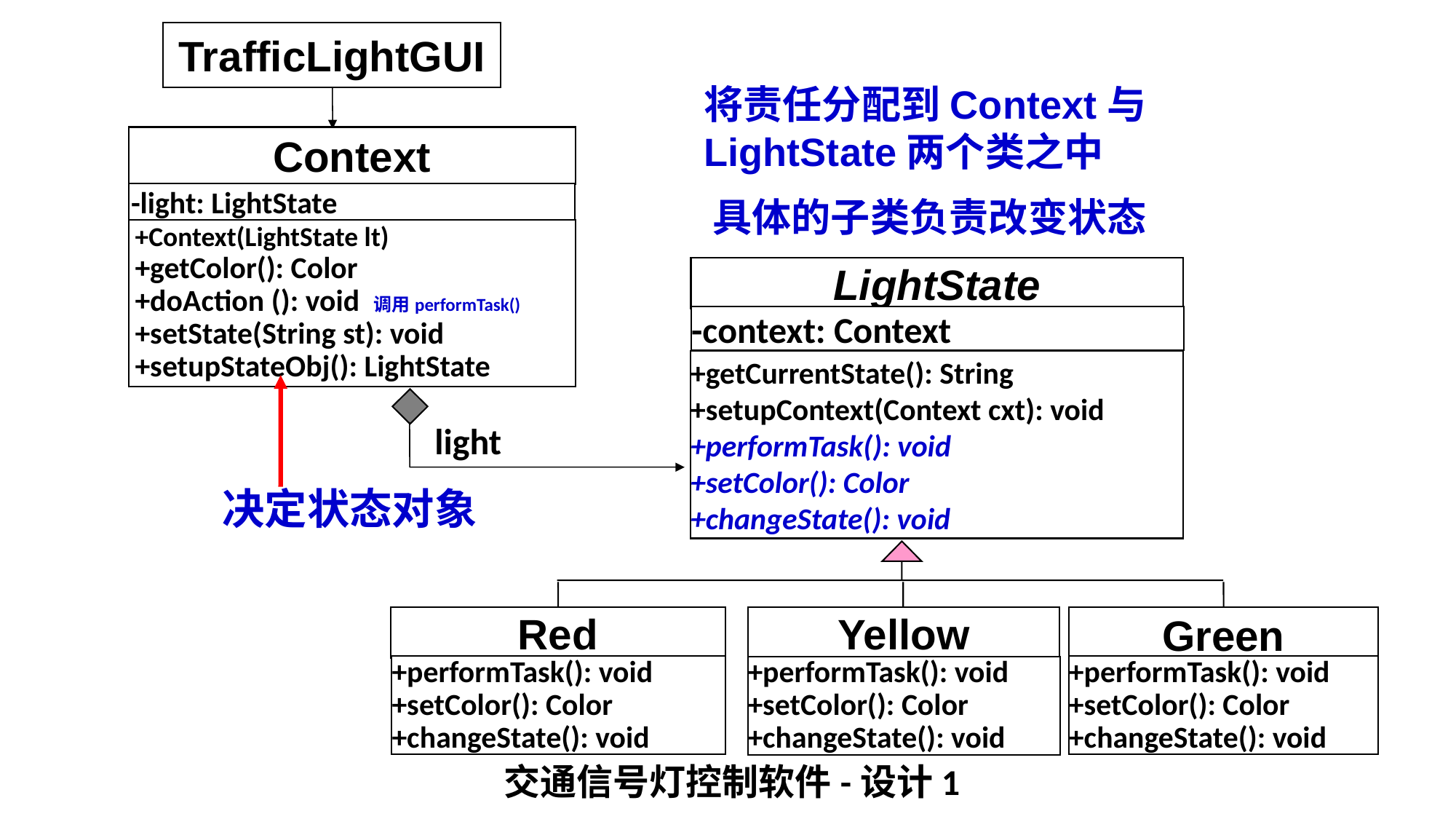

TrafficLightGUI
将责任分配到Context与LightState两个类之中

Context
-light: LightState
+Context(LightState lt)
+getColor(): Color
+doAction (): void 调用performTask()
+setState(String st): void
+setupStateObj(): LightState
具体的子类负责改变状态
LightState
-context: Context
+getCurrentState(): String
+setupContext(Context cxt): void
+performTask(): void
+setColor(): Color
+changeState(): void

决定状态对象

light

Red
+performTask(): void
+setColor(): Color
+changeState(): void
Yellow
+performTask(): void
+setColor(): Color
+changeState(): void
Green
+performTask(): void
+setColor(): Color
+changeState(): void
交通信号灯控制软件-设计1